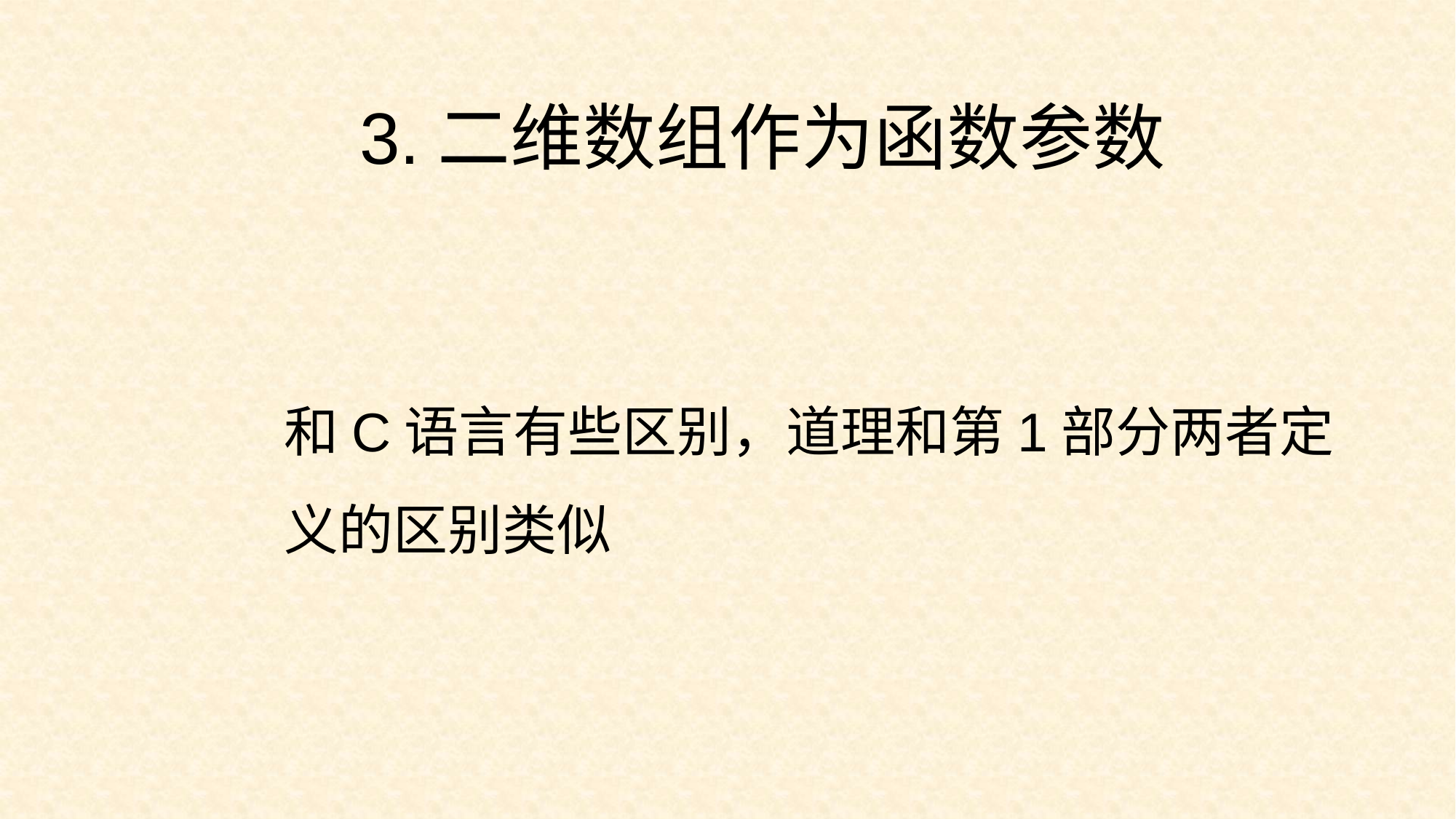

3.二维数组作为函数参数
和C语言有些区别，道理和第1部分两者定义的区别类似